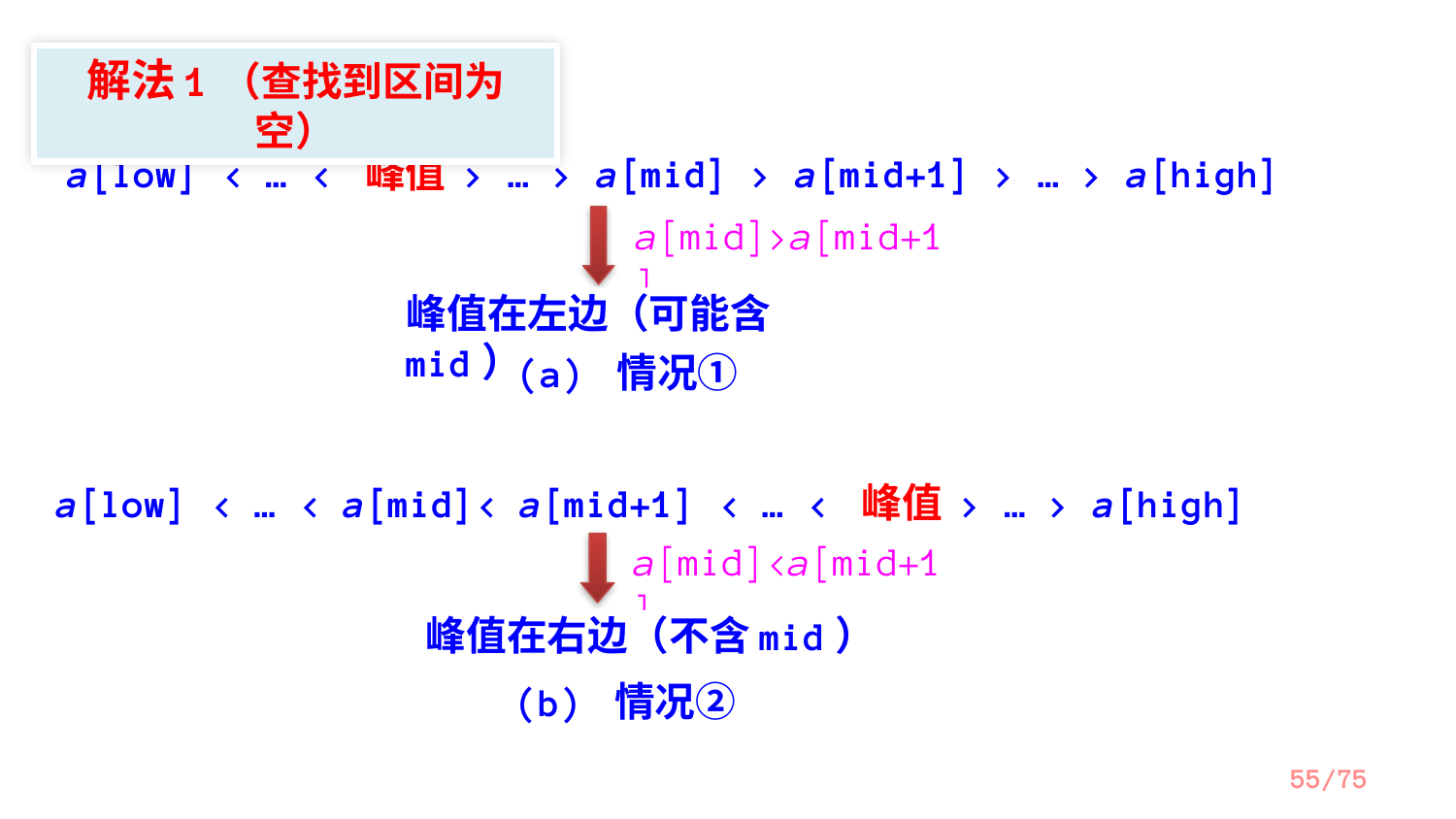

解法1（查找到区间为空）
a[low] < … < 峰值 > … > a[mid] > a[mid+1] > … > a[high]

a[mid]>a[mid+1]
峰值在左边（可能含mid）
(a) 情况①
a[low] < … < a[mid]< a[mid+1] < … < 峰值 > … > a[high]

a[mid]<a[mid+1]
峰值在右边（不含mid）
(b) 情况②
55/75